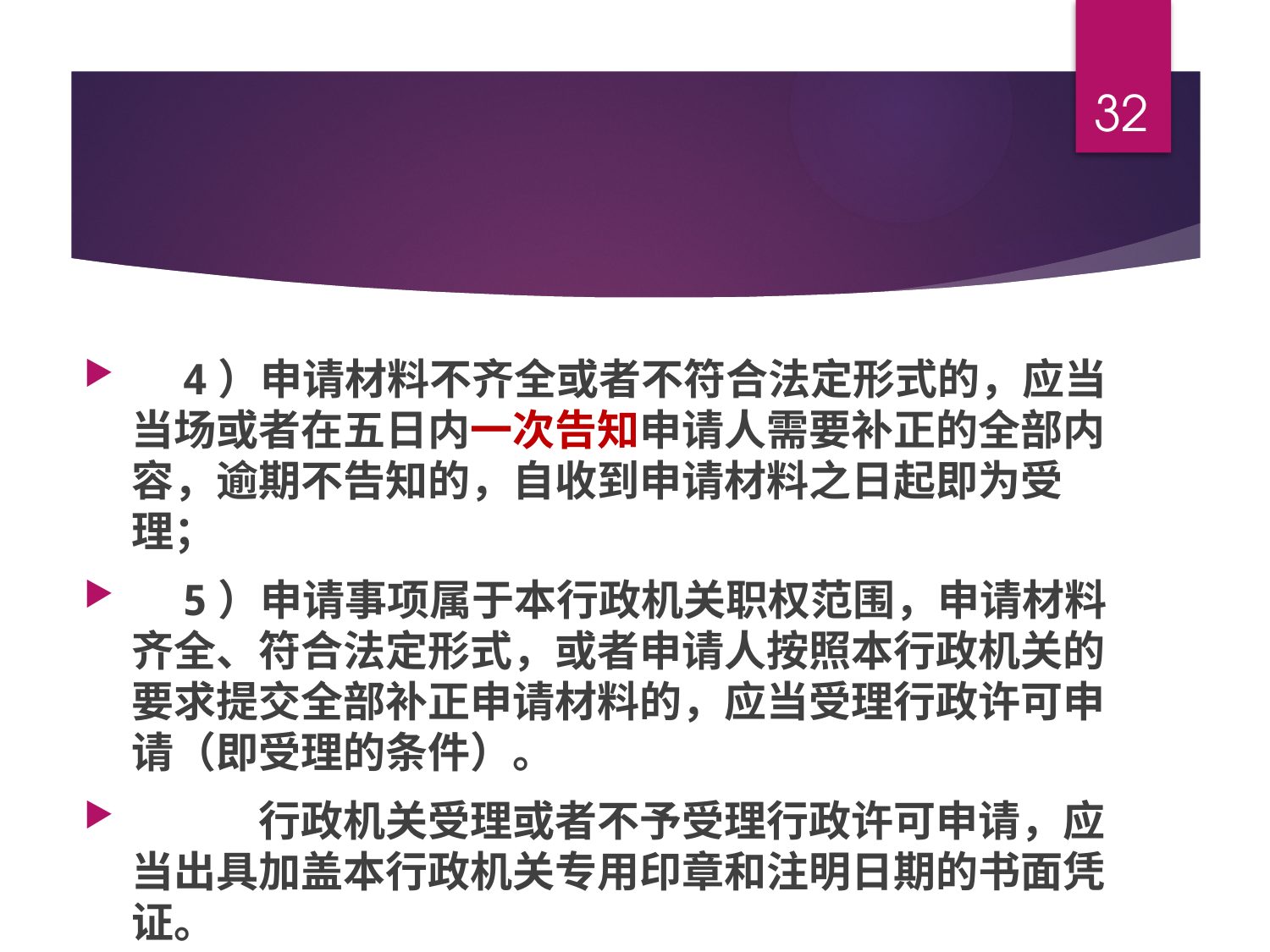

32
#
  4）申请材料不齐全或者不符合法定形式的，应当当场或者在五日内一次告知申请人需要补正的全部内容，逾期不告知的，自收到申请材料之日起即为受理；
  5）申请事项属于本行政机关职权范围，申请材料齐全、符合法定形式，或者申请人按照本行政机关的要求提交全部补正申请材料的，应当受理行政许可申请（即受理的条件）。
	行政机关受理或者不予受理行政许可申请，应当出具加盖本行政机关专用印章和注明日期的书面凭证。